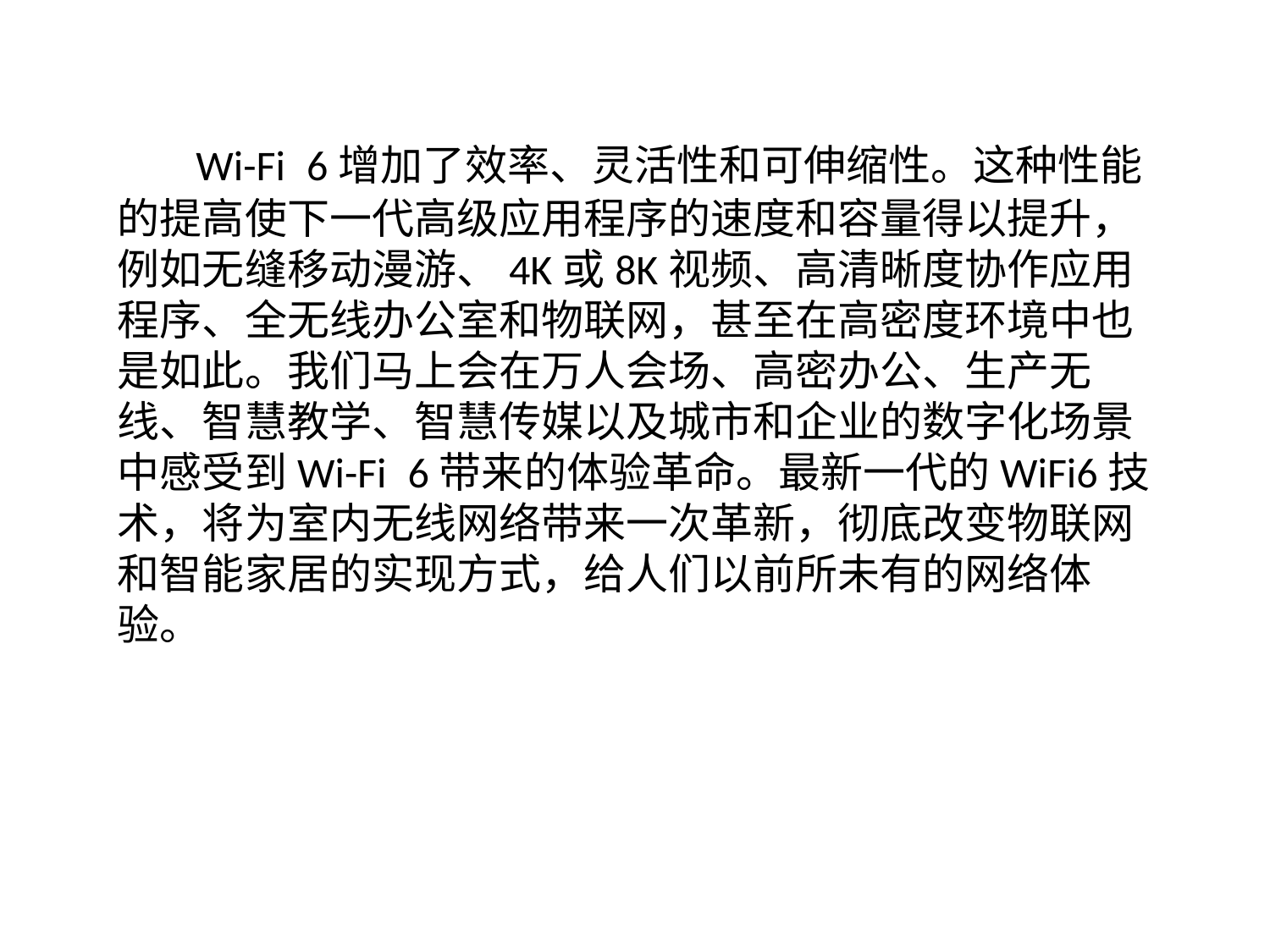

Wi-Fi 6增加了效率、灵活性和可伸缩性。这种性能的提高使下一代高级应用程序的速度和容量得以提升，例如无缝移动漫游、4K或8K视频、高清晰度协作应用程序、全无线办公室和物联网，甚至在高密度环境中也是如此。我们马上会在万人会场、高密办公、生产无线、智慧教学、智慧传媒以及城市和企业的数字化场景中感受到Wi-Fi 6带来的体验革命。最新一代的WiFi6技术，将为室内无线网络带来一次革新，彻底改变物联网和智能家居的实现方式，给人们以前所未有的网络体验。